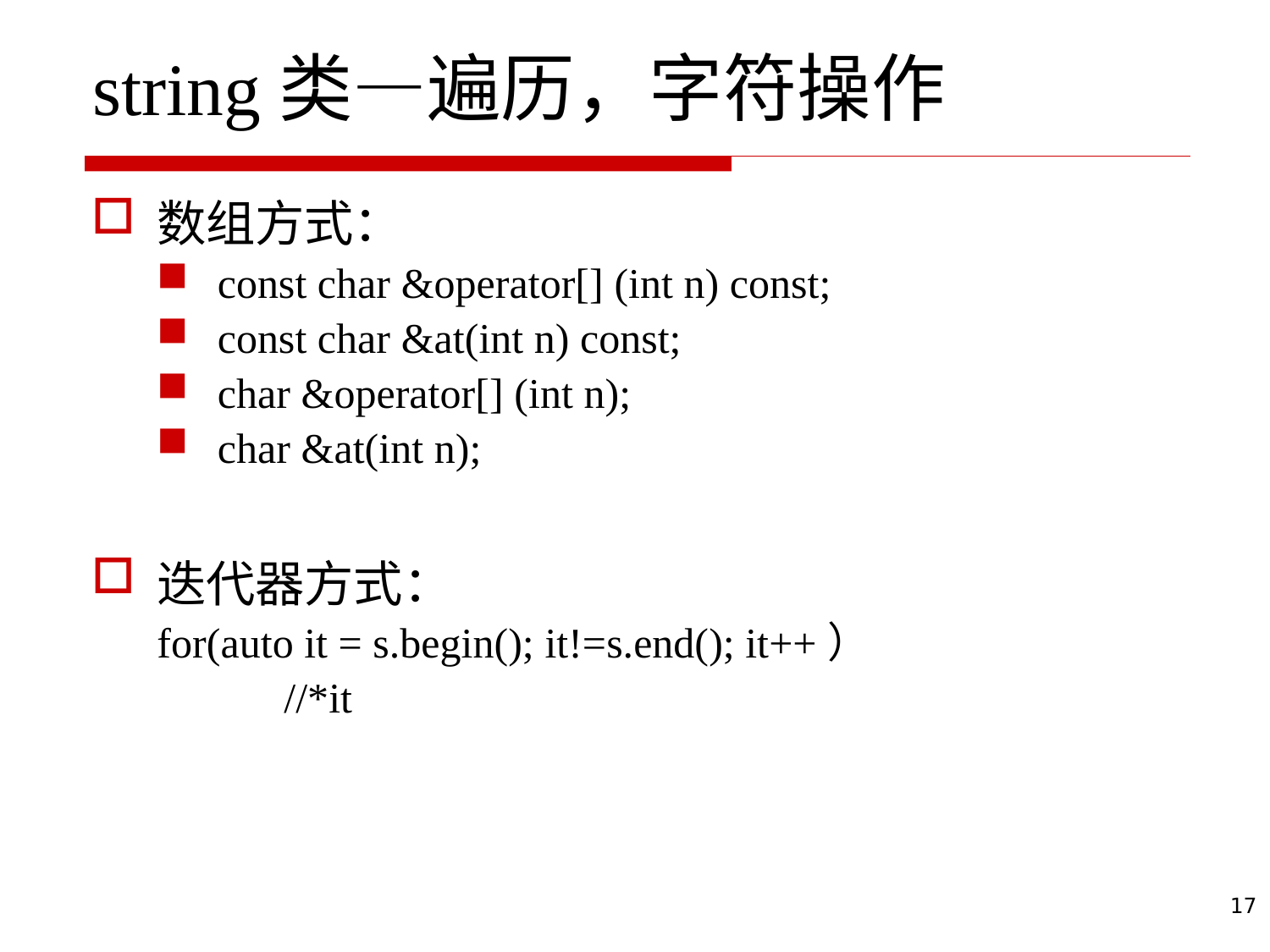

# string类—遍历，字符操作
数组方式：
const char &operator[] (int n) const;
const char &at(int n) const;
char &operator[] (int n);
char &at(int n);

迭代器方式：
for(auto it = s.begin(); it!=s.end(); it++）
	//*it

17